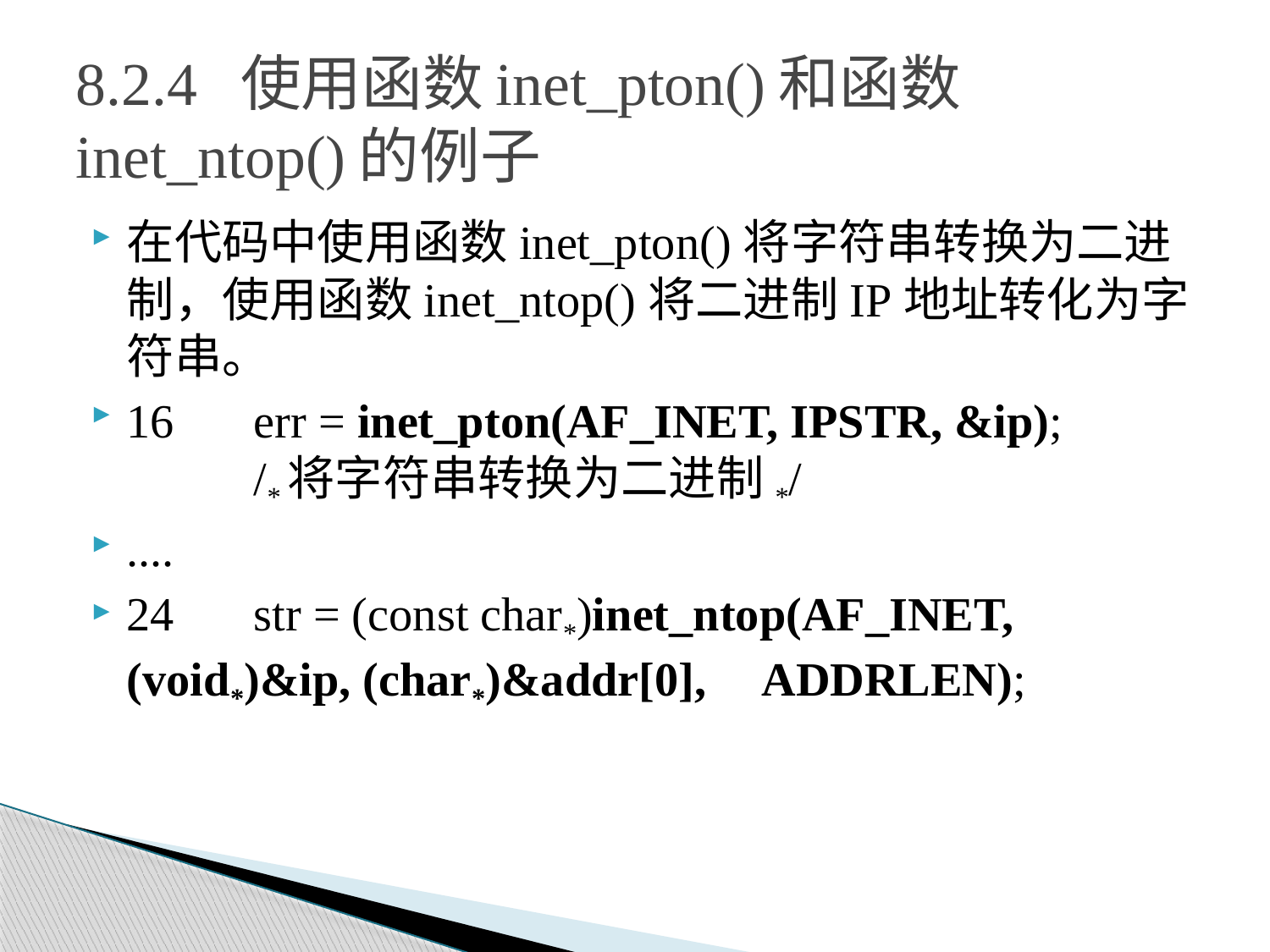

# 8.2.4  使用函数inet_pton()和函数inet_ntop()的例子
在代码中使用函数inet_pton()将字符串转换为二进制，使用函数inet_ntop()将二进制IP地址转化为字符串。
16	err = inet_pton(AF_INET, IPSTR, &ip);		/*将字符串转换为二进制*/
....
24	str = (const char*)inet_ntop(AF_INET, (void*)&ip, (char*)&addr[0], 	ADDRLEN);